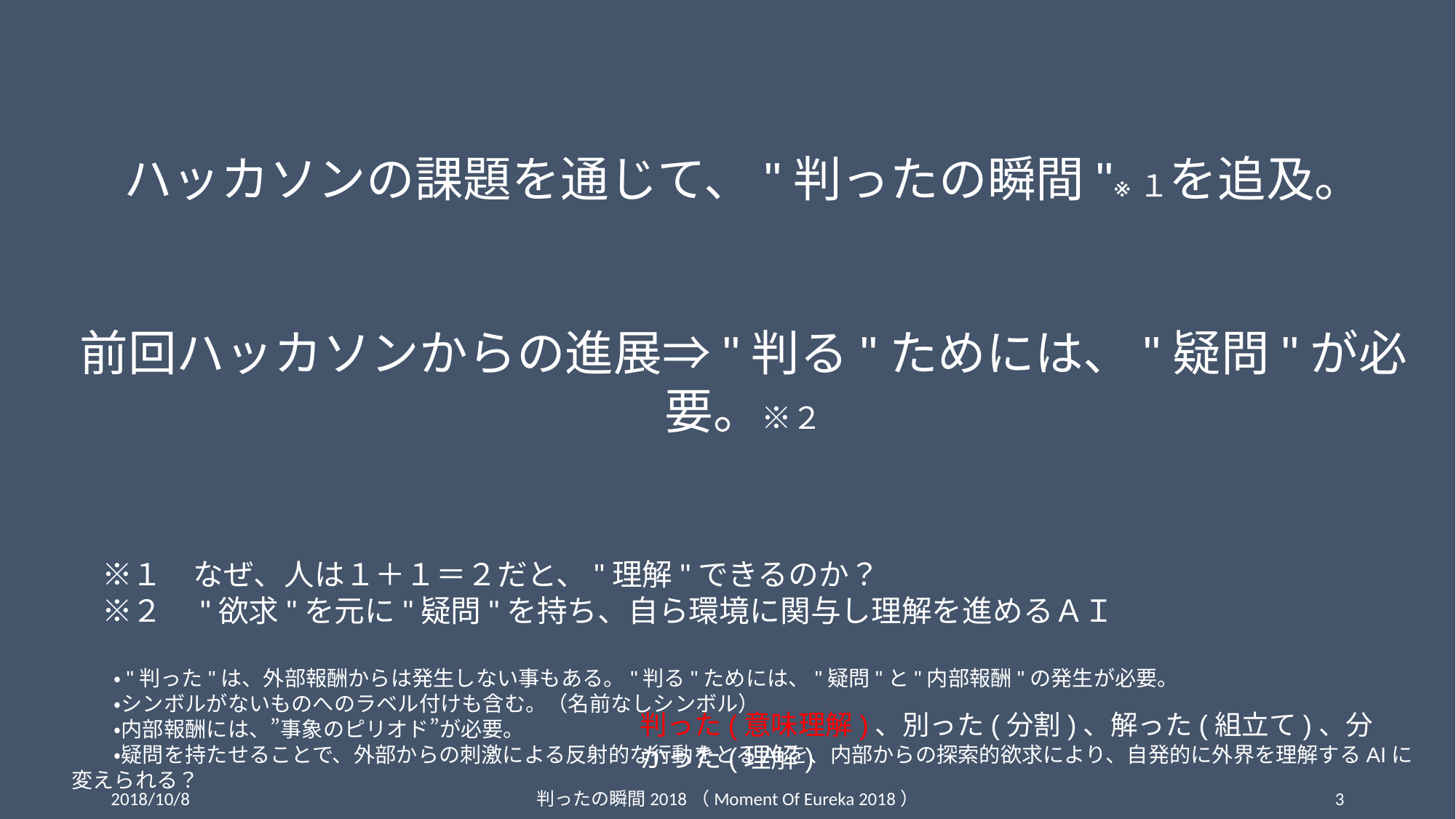

ハッカソンの課題を通じて、"判ったの瞬間"※１を追及。

前回ハッカソンからの進展⇒"判る"ためには、"疑問"が必要。※２

　※１　なぜ、人は１＋１＝２だと、"理解"できるのか？
　※２　"欲求"を元に"疑問"を持ち、自ら環境に関与し理解を進めるＡＩ

　　・"判った"は、外部報酬からは発生しない事もある。"判る"ためには、"疑問"と"内部報酬"の発生が必要。
　　・シンボルがないものへのラベル付けも含む。（名前なしシンボル）
　　・内部報酬には、”事象のピリオド”が必要。
　　・疑問を持たせることで、外部からの刺激による反射的な行動をとるAIを、内部からの探索的欲求により、自発的に外界を理解するAIに変えられる？

判った(意味理解)、別った(分割)、解った(組立て)、分かった(理解)
2018/10/8
判ったの瞬間2018（Moment Of Eureka 2018）
3